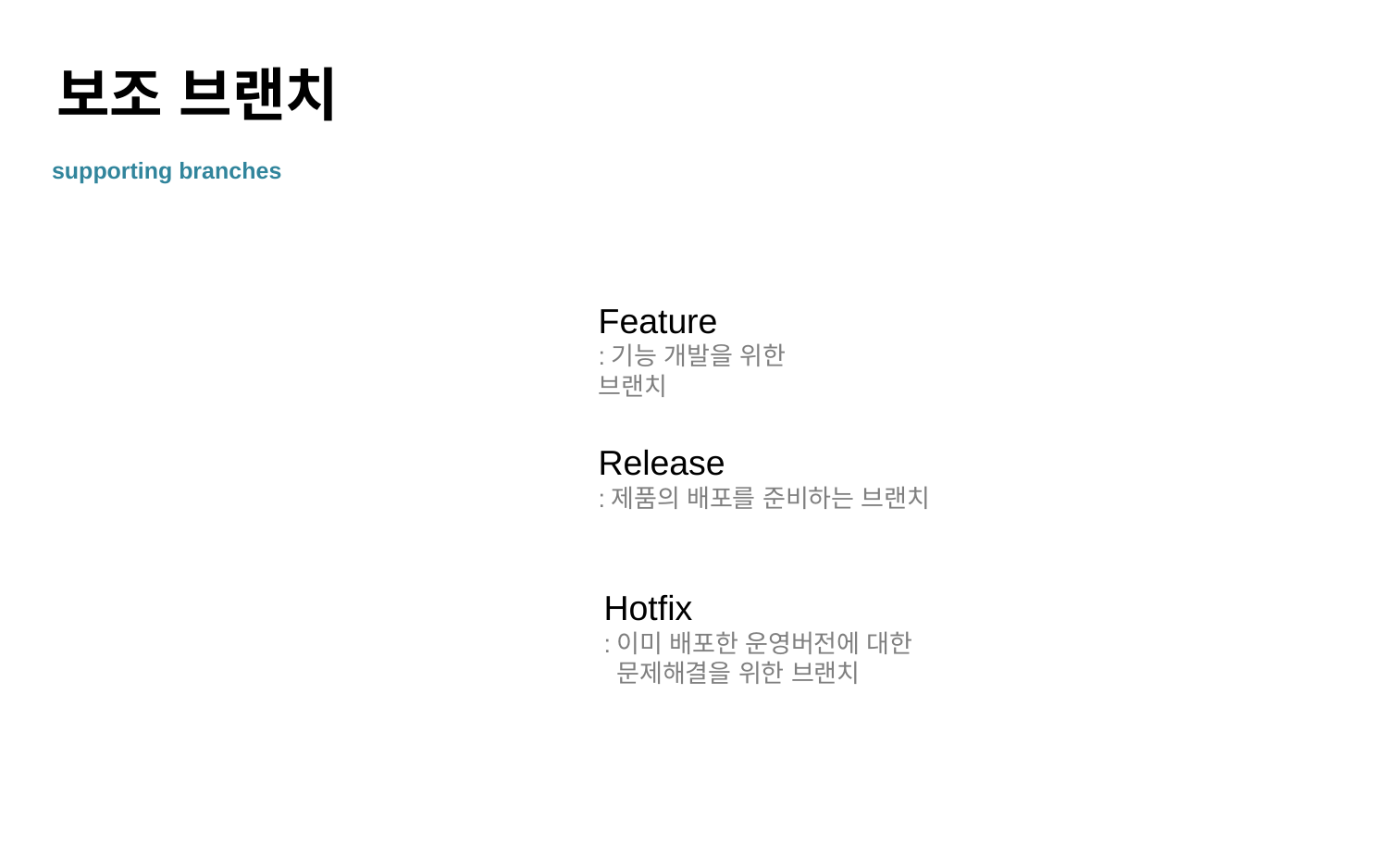

보조 브랜치
supporting branches
Feature
:기능 개발을 위한 브랜치
Release
:제품의 배포를 준비하는 브랜치
Hotfix
:이미 배포한 운영버전에 대한
 문제해결을 위한 브랜치